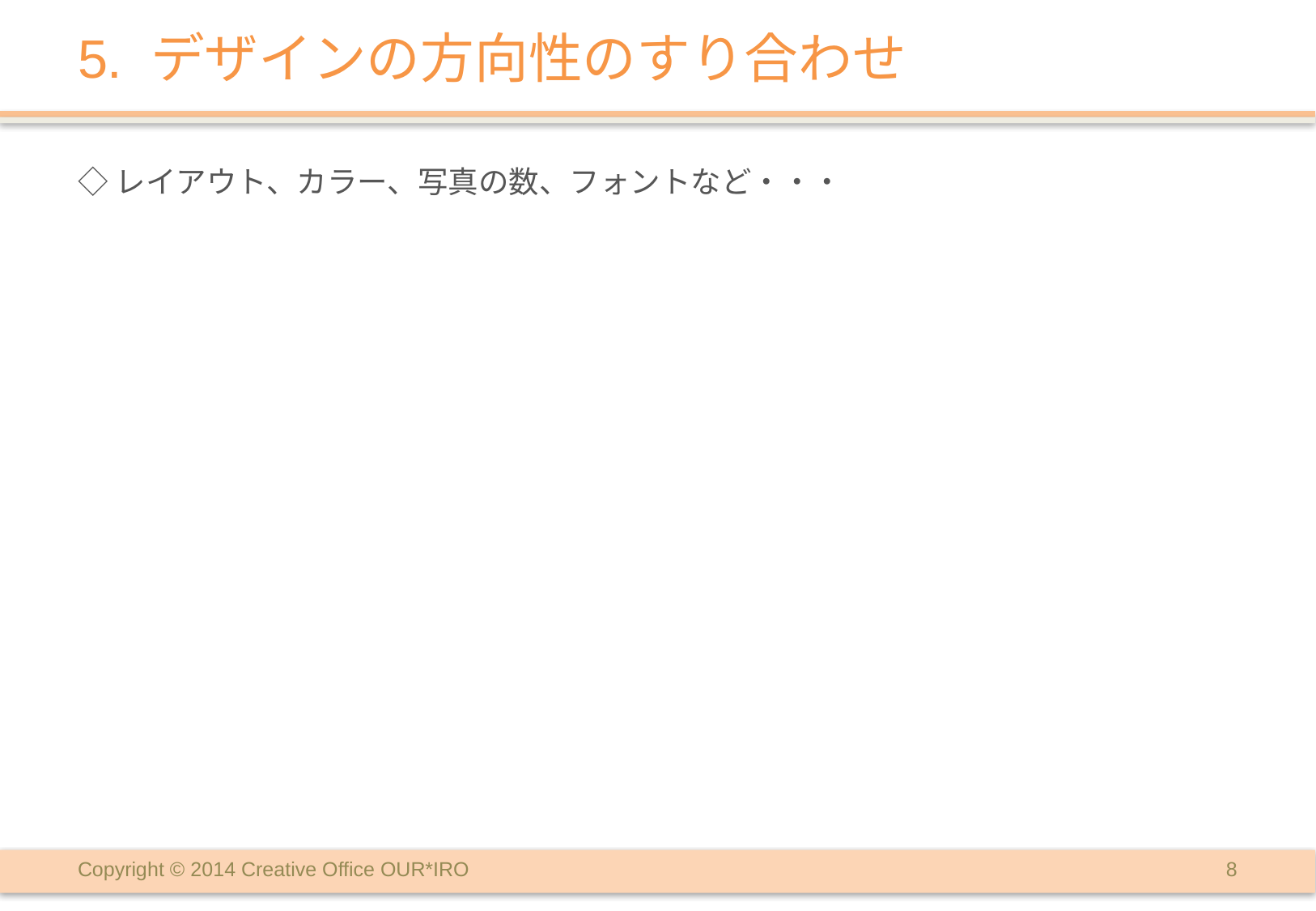

# 5. デザインの方向性のすり合わせ
◇レイアウト、カラー、写真の数、フォントなど・・・

Copyright © 2014 Creative Office OUR*IRO
8